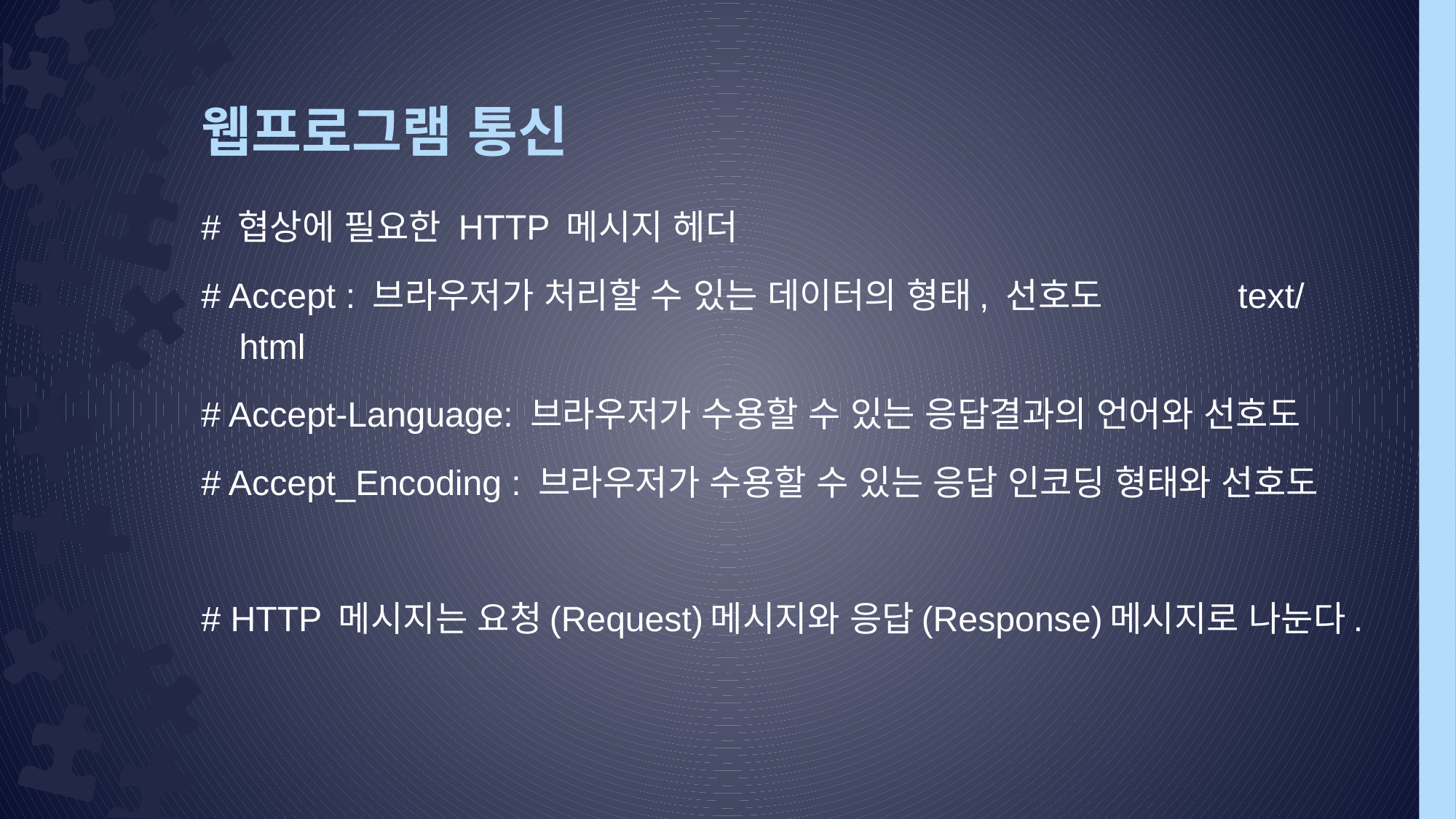

# 웹프로그램 통신
# 협상에 필요한 HTTP 메시지 헤더
# Accept : 브라우저가 처리할 수 있는 데이터의 형태, 선호도             text/html
# Accept-Language: 브라우저가 수용할 수 있는 응답결과의 언어와 선호도
# Accept_Encoding : 브라우저가 수용할 수 있는 응답 인코딩 형태와 선호도

# HTTP 메시지는 요청(Request)메시지와 응답(Response)메시지로 나눈다.